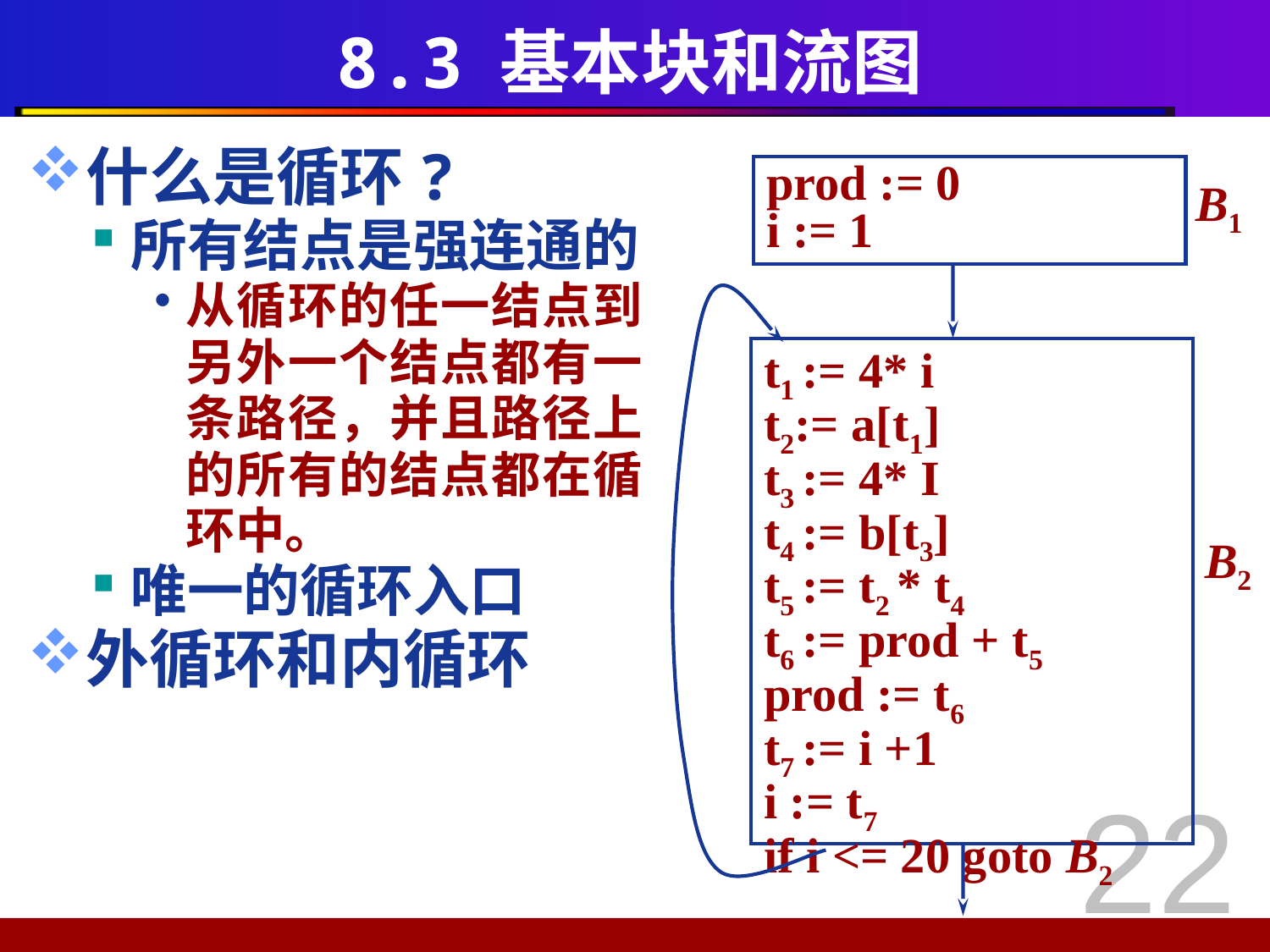

# 8.3 基本块和流图
什么是循环?
所有结点是强连通的
从循环的任一结点到另外一个结点都有一条路径，并且路径上的所有的结点都在循环中。
唯一的循环入口
外循环和内循环
prod := 0
i := 1

B1

t1 := 4* i
t2:= a[t1]
t3 := 4* I
t4 := b[t3]
t5 := t2 * t4
t6 := prod + t5
prod := t6
t7 := i +1
i := t7
if i <= 20 goto B2
B2

22